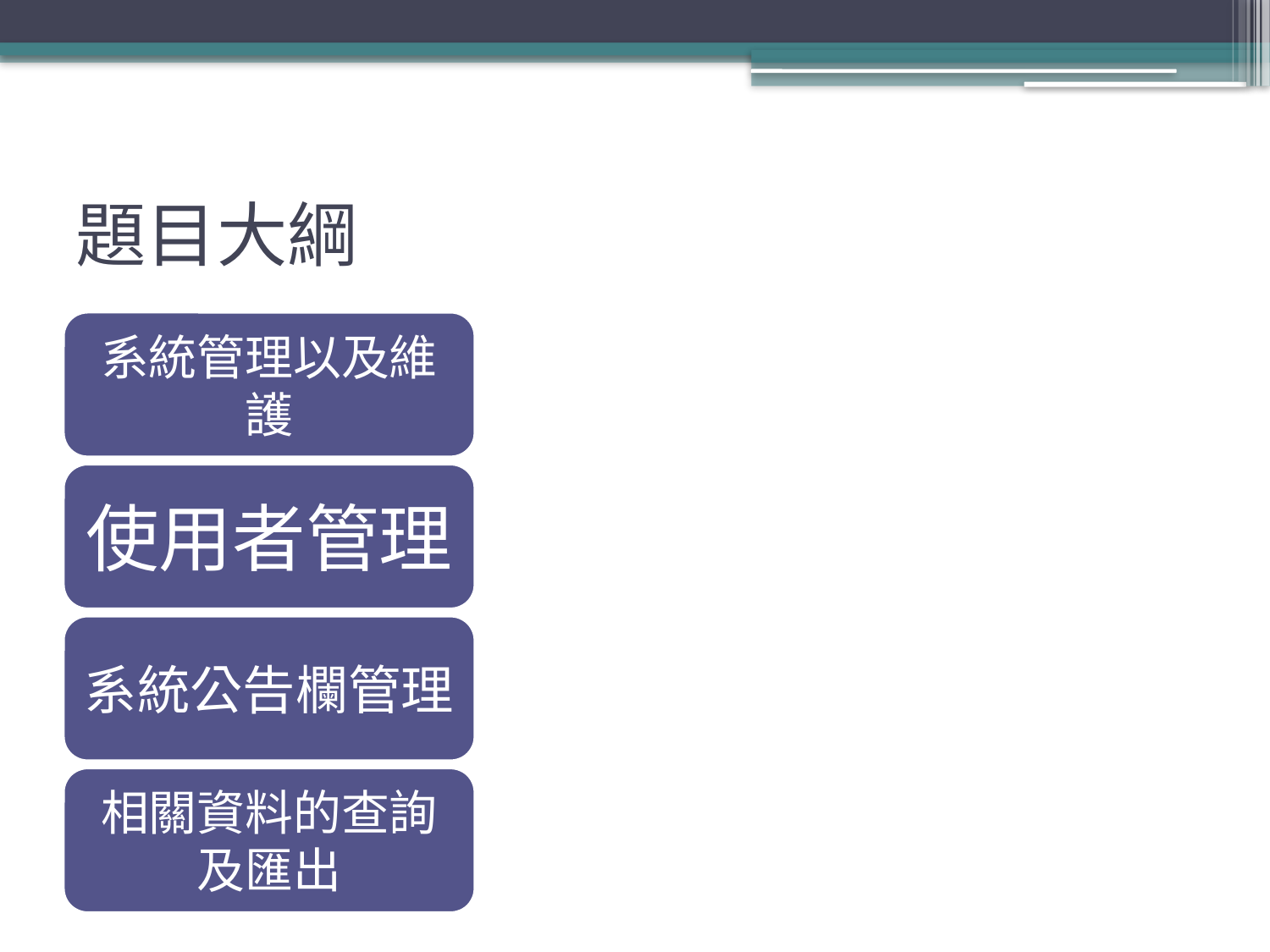

# 題目大綱
系統管理以及維護
使用者管理
系統公告欄管理
相關資料的查詢及匯出